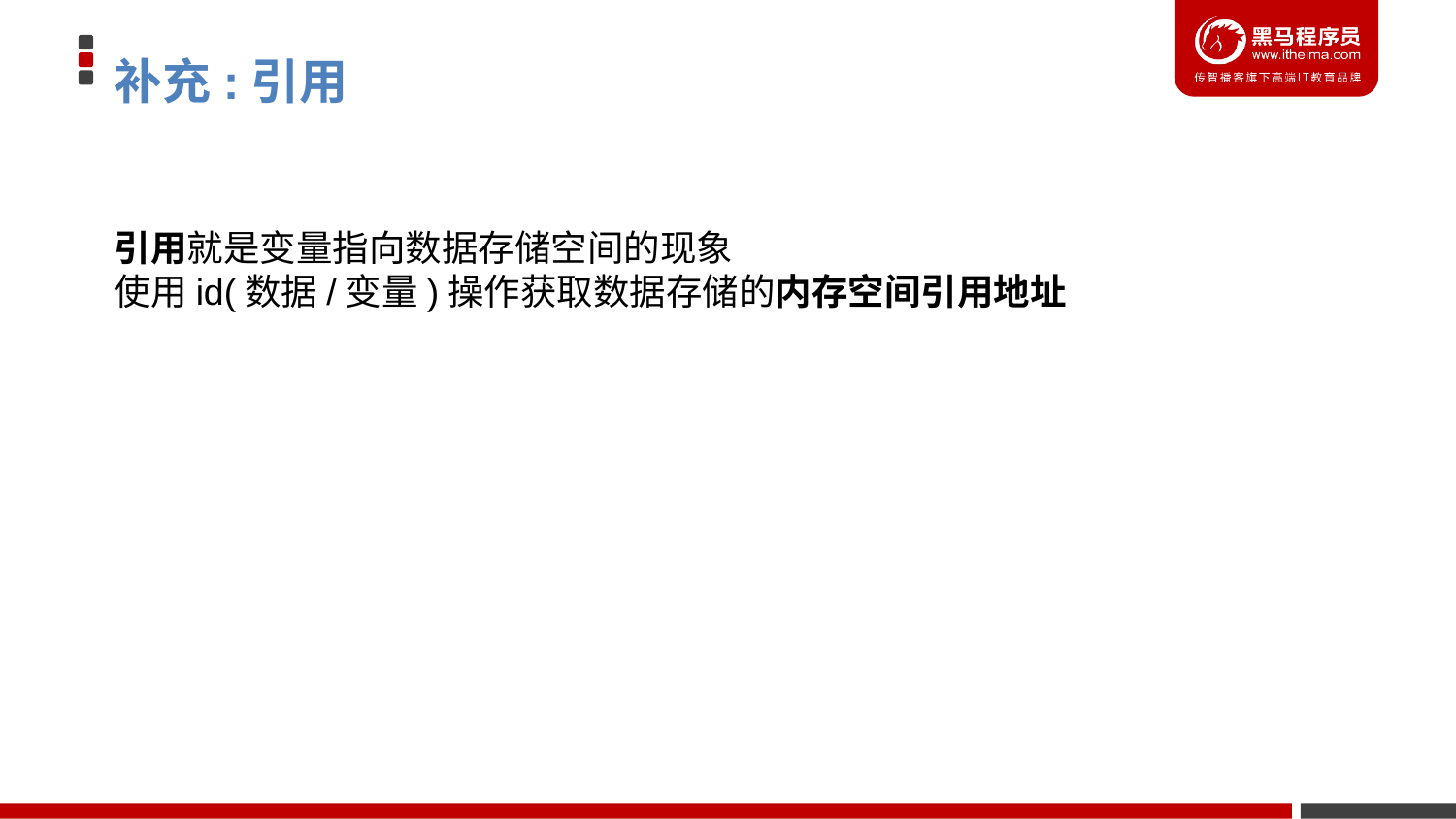

# 补充:引用
引用就是变量指向数据存储空间的现象
使用id(数据/变量)操作获取数据存储的内存空间引用地址